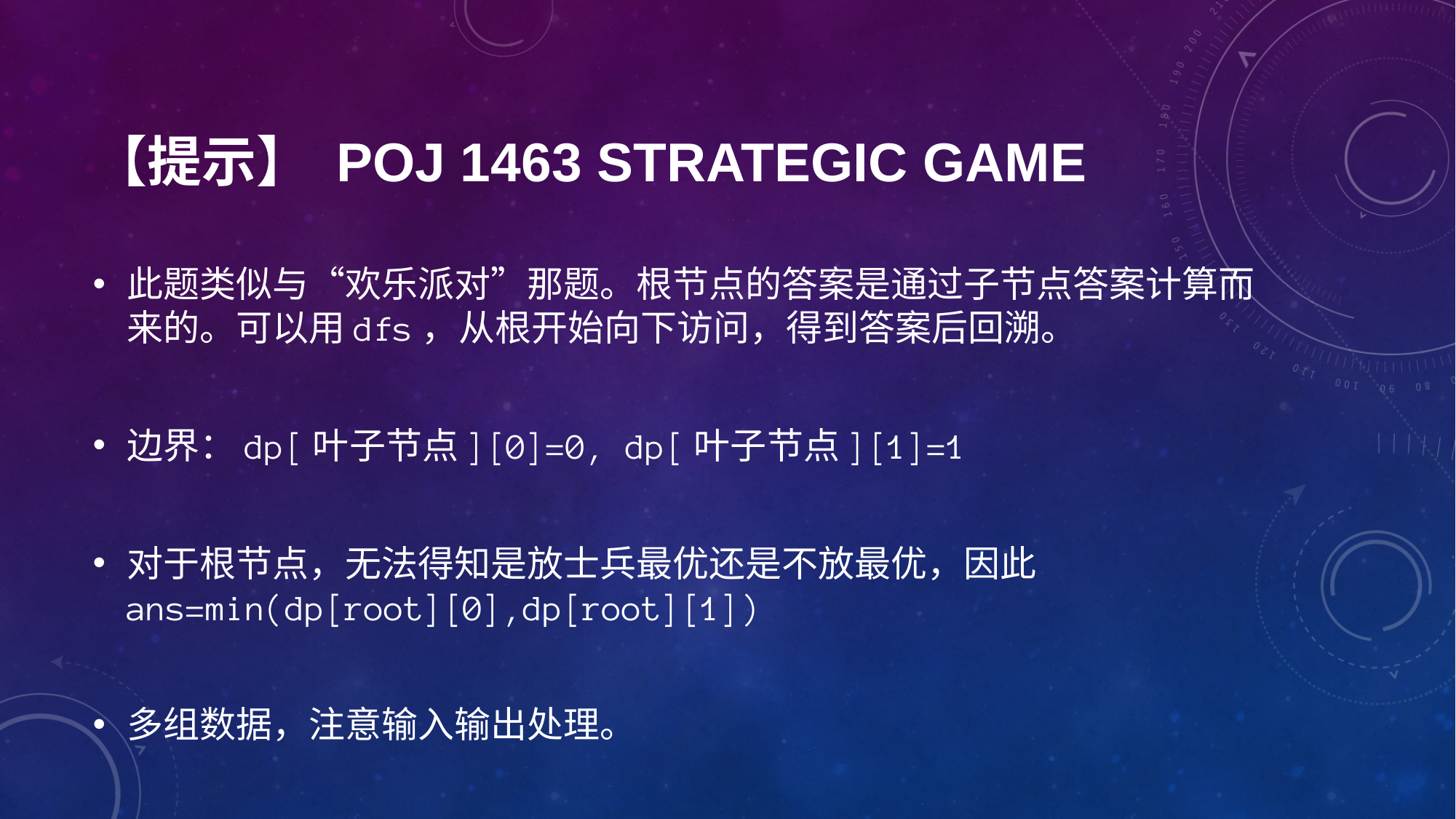

# 【提示】 POJ 1463 Strategic game
此题类似与“欢乐派对”那题。根节点的答案是通过子节点答案计算而来的。可以用dfs，从根开始向下访问，得到答案后回溯。

边界：dp[叶子节点][0]=0, dp[叶子节点][1]=1

对于根节点，无法得知是放士兵最优还是不放最优，因此ans=min(dp[root][0],dp[root][1])

多组数据，注意输入输出处理。